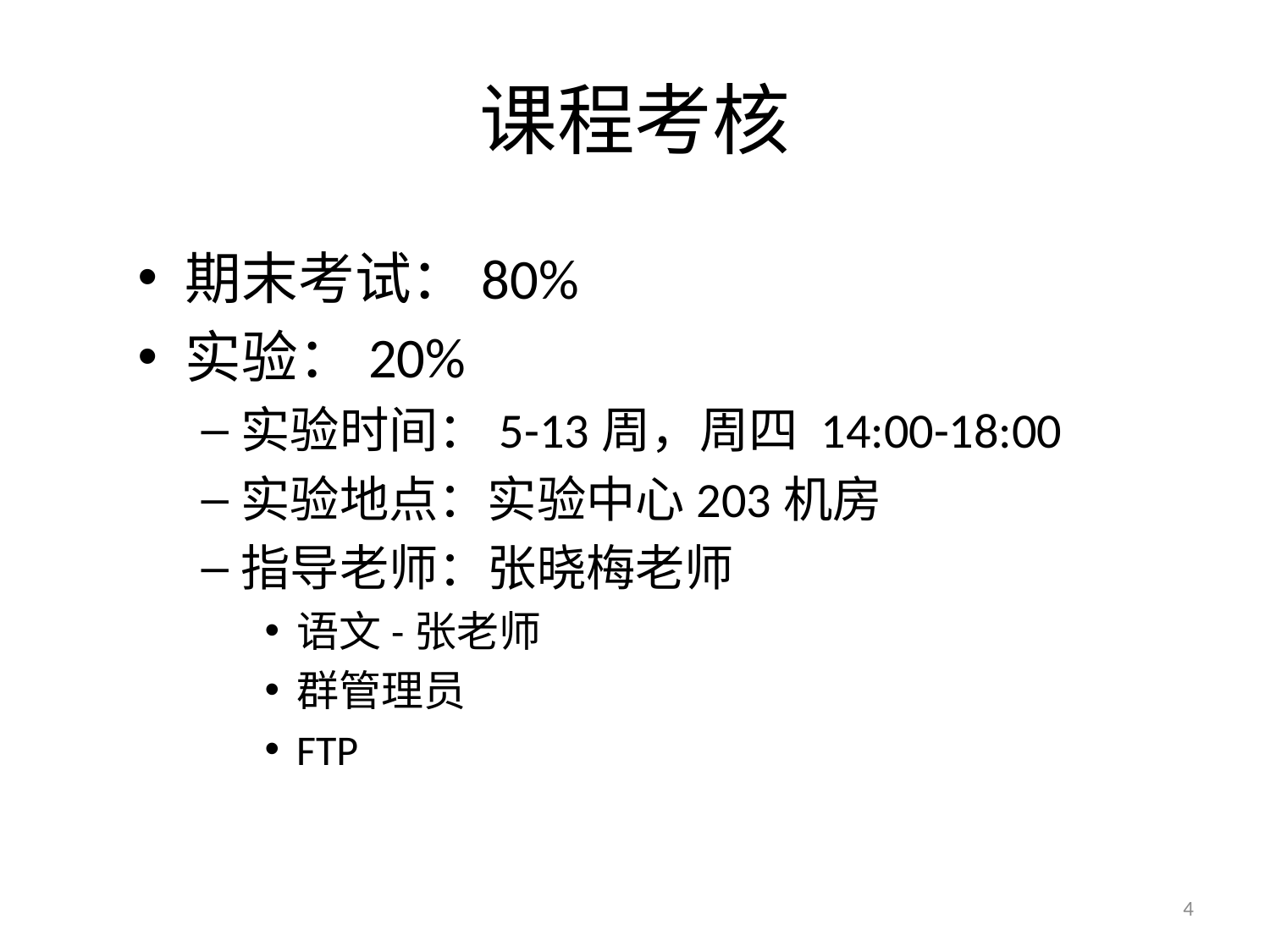

# 课程考核
期末考试：80%
实验：20%
实验时间：5-13周，周四 14:00-18:00
实验地点：实验中心203机房
指导老师：张晓梅老师
语文-张老师
群管理员
FTP

4